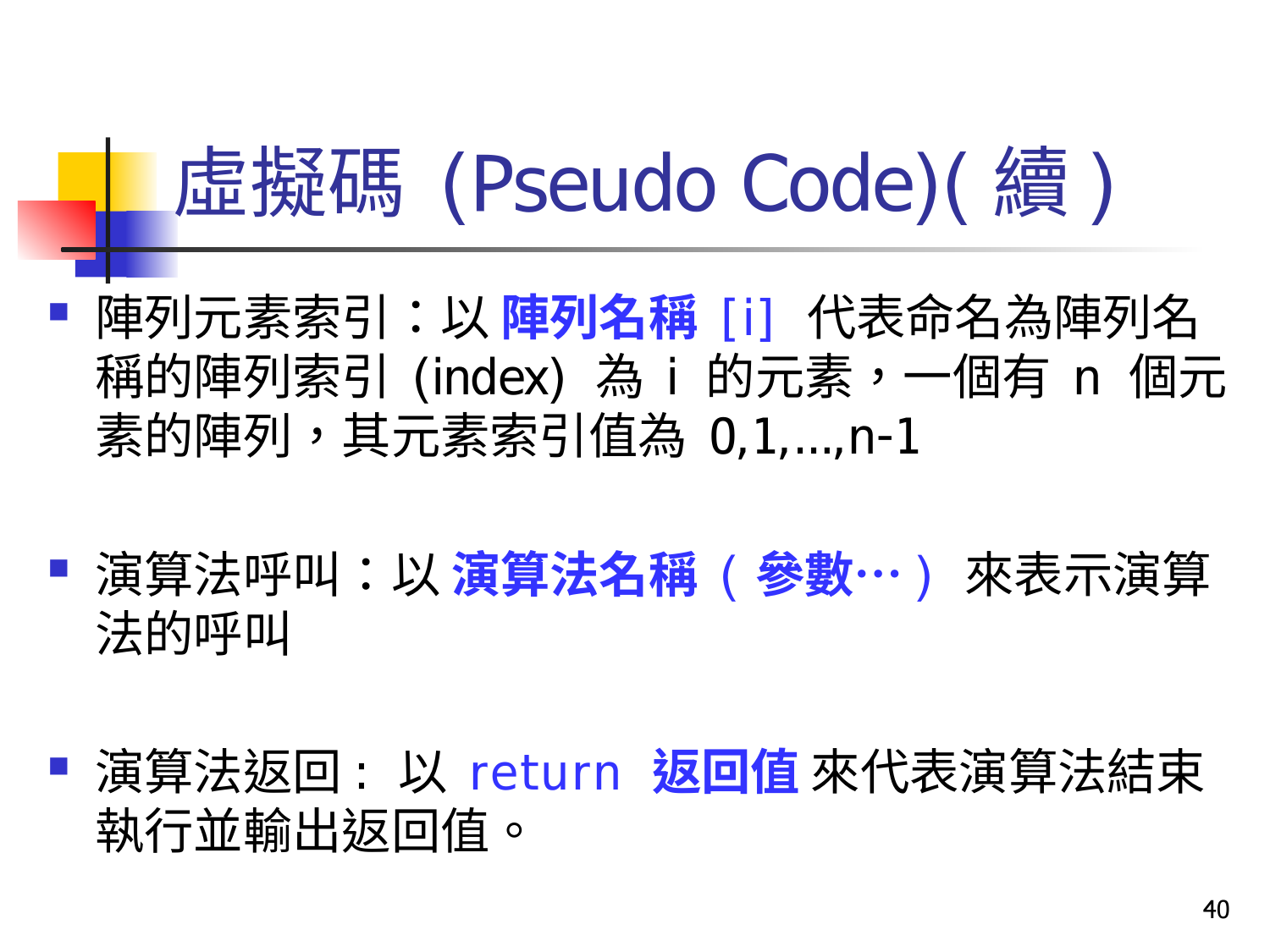

# 虛擬碼 (Pseudo Code)(續)
陣列元素索引：以 陣列名稱 [i] 代表命名為陣列名稱的陣列索引 (index) 為 i 的元素，一個有 n 個元素的陣列，其元素索引值為 0,1,…,n-1

演算法呼叫：以 演算法名稱 (參數…) 來表示演算法的呼叫

演算法返回: 以 return 返回值 來代表演算法結束執行並輸出返回值。
40